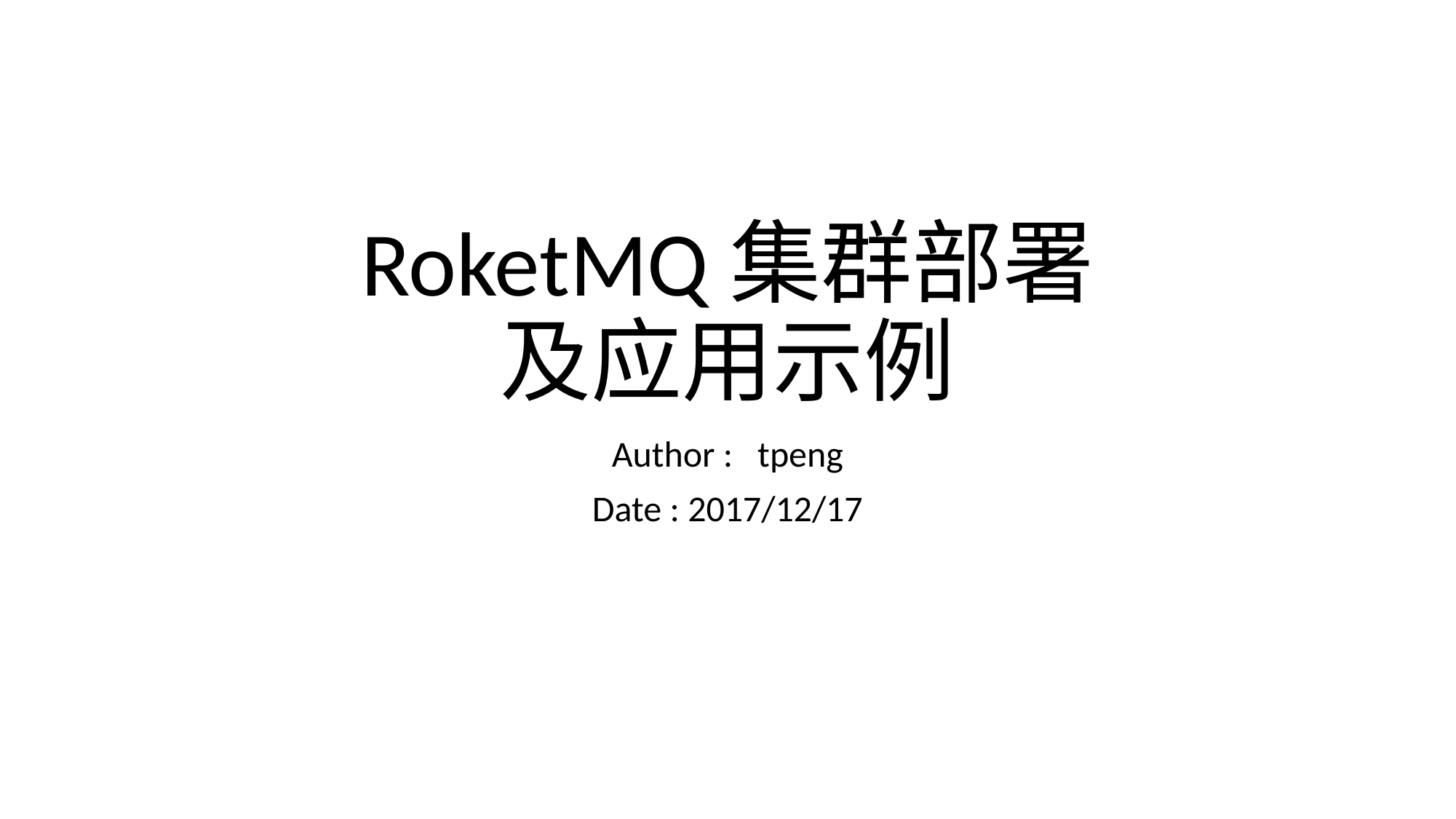

# RoketMQ集群部署 及应用示例
Author :   tpeng
Date : 2017/12/17